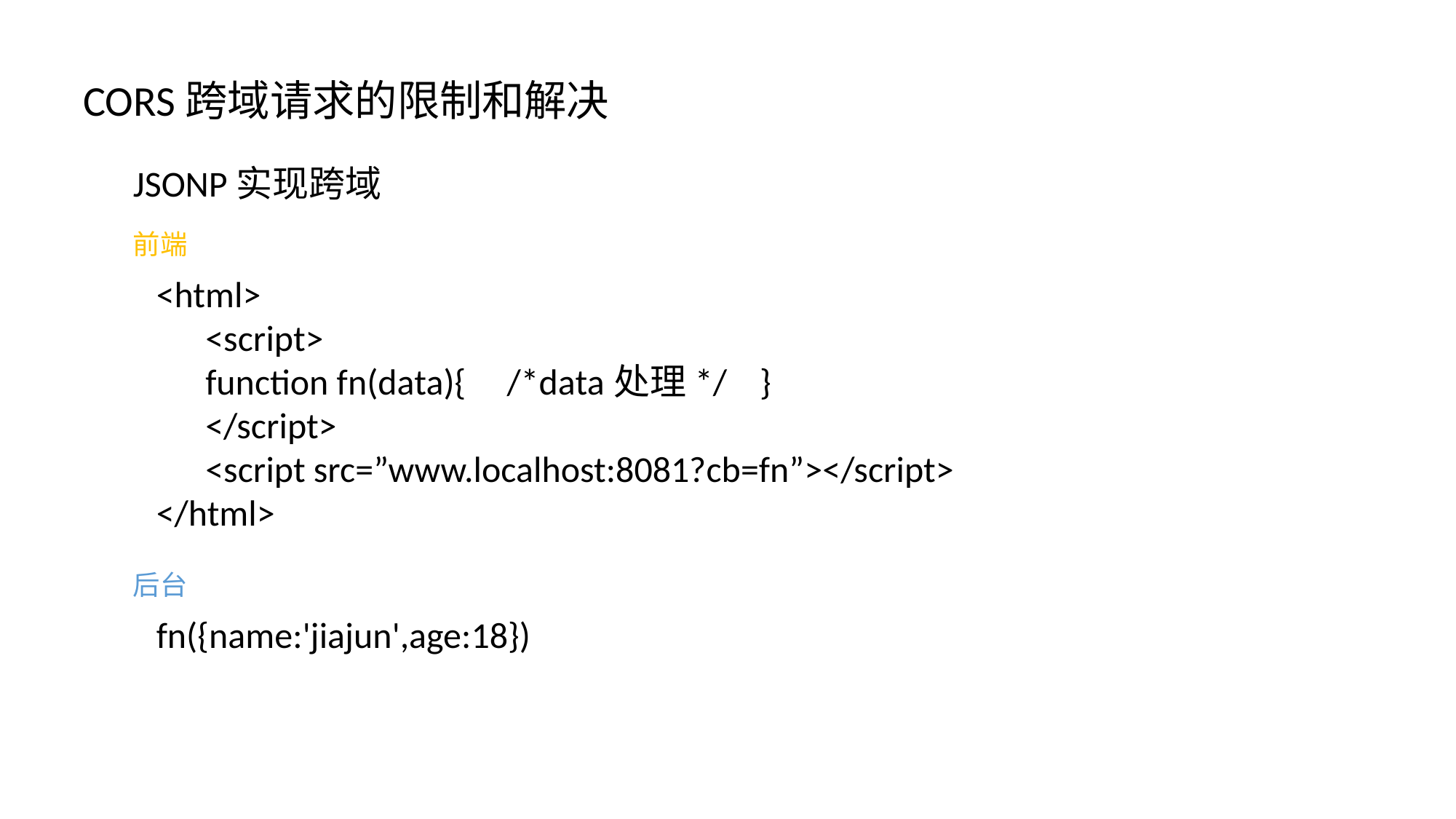

CORS跨域请求的限制和解决
JSONP实现跨域
前端
<html>
      <script>
      function fn(data){     /*data处理*/    }
      </script>
      <script src=”www.localhost:8081?cb=fn”></script>
</html>
后台
fn({name:'jiajun',age:18})